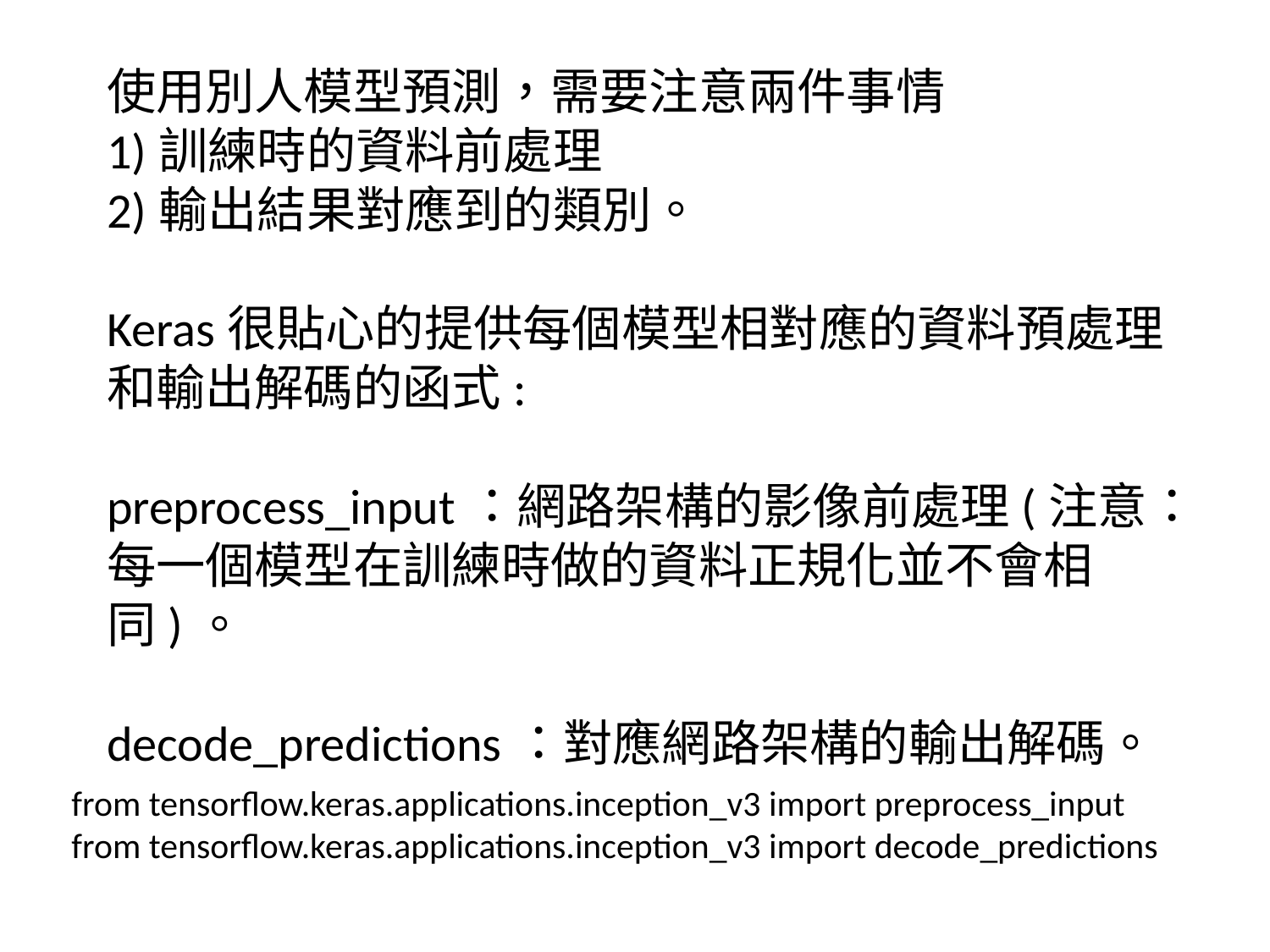

使用別人模型預測，需要注意兩件事情
1)訓練時的資料前處理
2)輸出結果對應到的類別。

Keras很貼心的提供每個模型相對應的資料預處理和輸出解碼的函式:

preprocess_input：網路架構的影像前處理(注意：每一個模型在訓練時做的資料正規化並不會相同)。

decode_predictions：對應網路架構的輸出解碼。
from tensorflow.keras.applications.inception_v3 import preprocess_input
from tensorflow.keras.applications.inception_v3 import decode_predictions